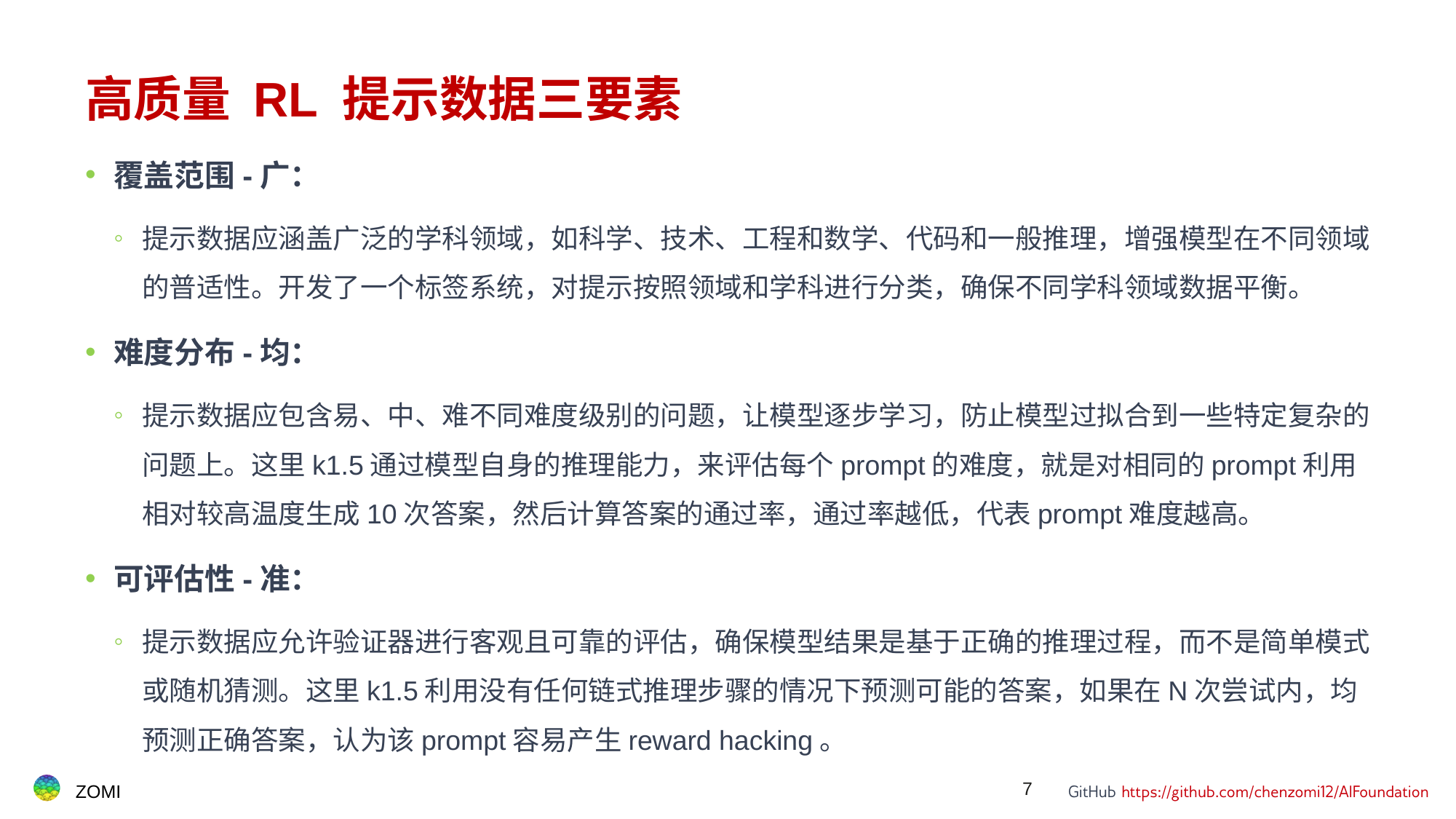

# 高质量 RL 提示数据三要素
覆盖范围-广：
提示数据应涵盖广泛的学科领域，如科学、技术、工程和数学、代码和一般推理，增强模型在不同领域的普适性。开发了一个标签系统，对提示按照领域和学科进行分类，确保不同学科领域数据平衡。
难度分布-均：
提示数据应包含易、中、难不同难度级别的问题，让模型逐步学习，防止模型过拟合到一些特定复杂的问题上。这里k1.5通过模型自身的推理能力，来评估每个prompt的难度，就是对相同的prompt利用相对较高温度生成10次答案，然后计算答案的通过率，通过率越低，代表prompt难度越高。
可评估性-准：
提示数据应允许验证器进行客观且可靠的评估，确保模型结果是基于正确的推理过程，而不是简单模式或随机猜测。这里k1.5利用没有任何链式推理步骤的情况下预测可能的答案，如果在N次尝试内，均预测正确答案，认为该prompt容易产生reward hacking。